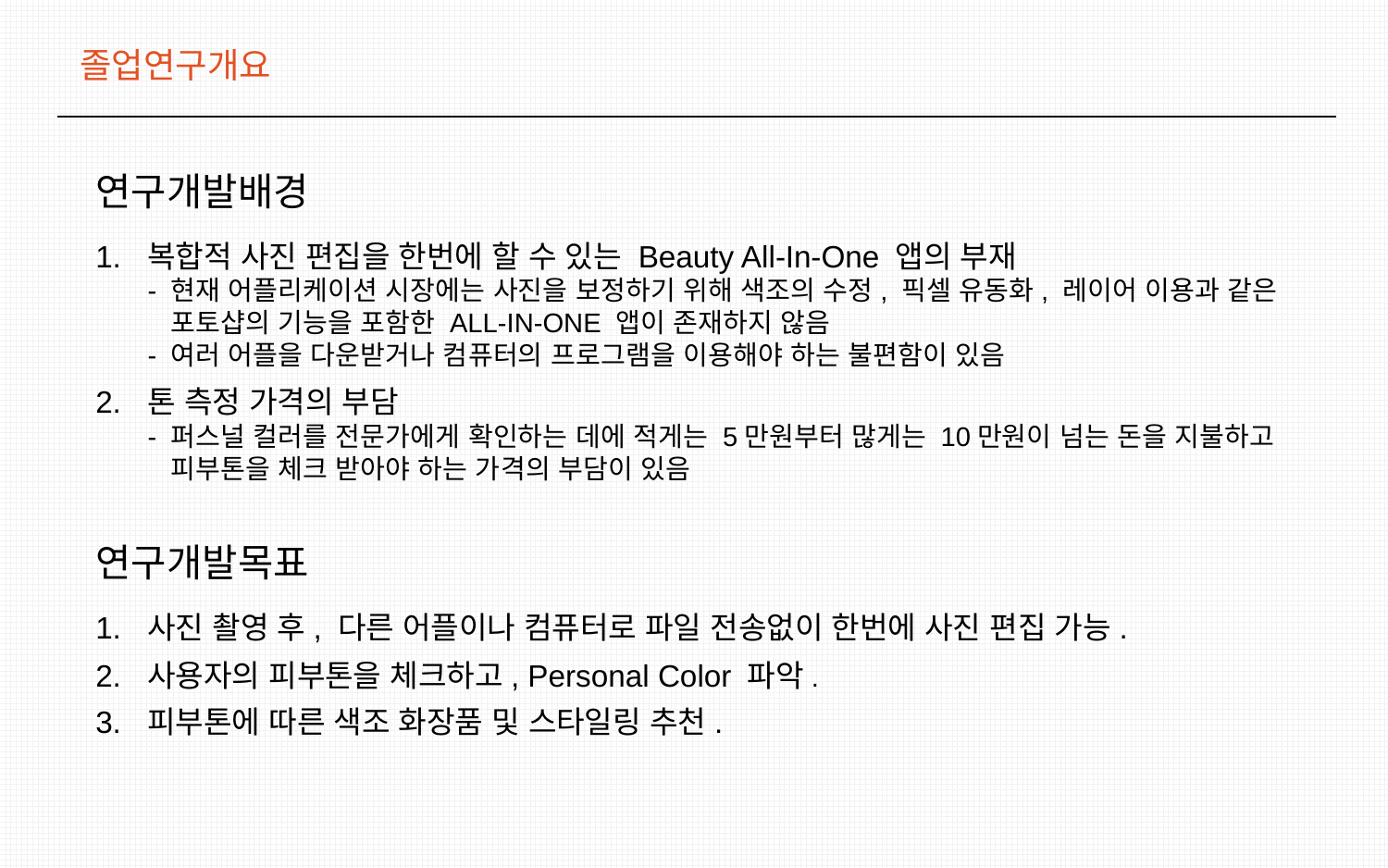

졸업연구개요
연구개발배경

복합적 사진 편집을 한번에 할 수 있는 Beauty All-In-One 앱의 부재
- 현재 어플리케이션 시장에는 사진을 보정하기 위해 색조의 수정, 픽셀 유동화, 레이어 이용과 같은
   포토샵의 기능을 포함한 ALL-IN-ONE 앱이 존재하지 않음
- 여러 어플을 다운받거나 컴퓨터의 프로그램을 이용해야 하는 불편함이 있음

톤 측정 가격의 부담
- 퍼스널 컬러를 전문가에게 확인하는 데에 적게는 5만원부터 많게는 10만원이 넘는 돈을 지불하고
   피부톤을 체크 받아야 하는 가격의 부담이 있음
연구개발목표

사진 촬영 후, 다른 어플이나 컴퓨터로 파일 전송없이 한번에 사진 편집 가능.

사용자의 피부톤을 체크하고, Personal Color 파악.

피부톤에 따른 색조 화장품 및 스타일링 추천.